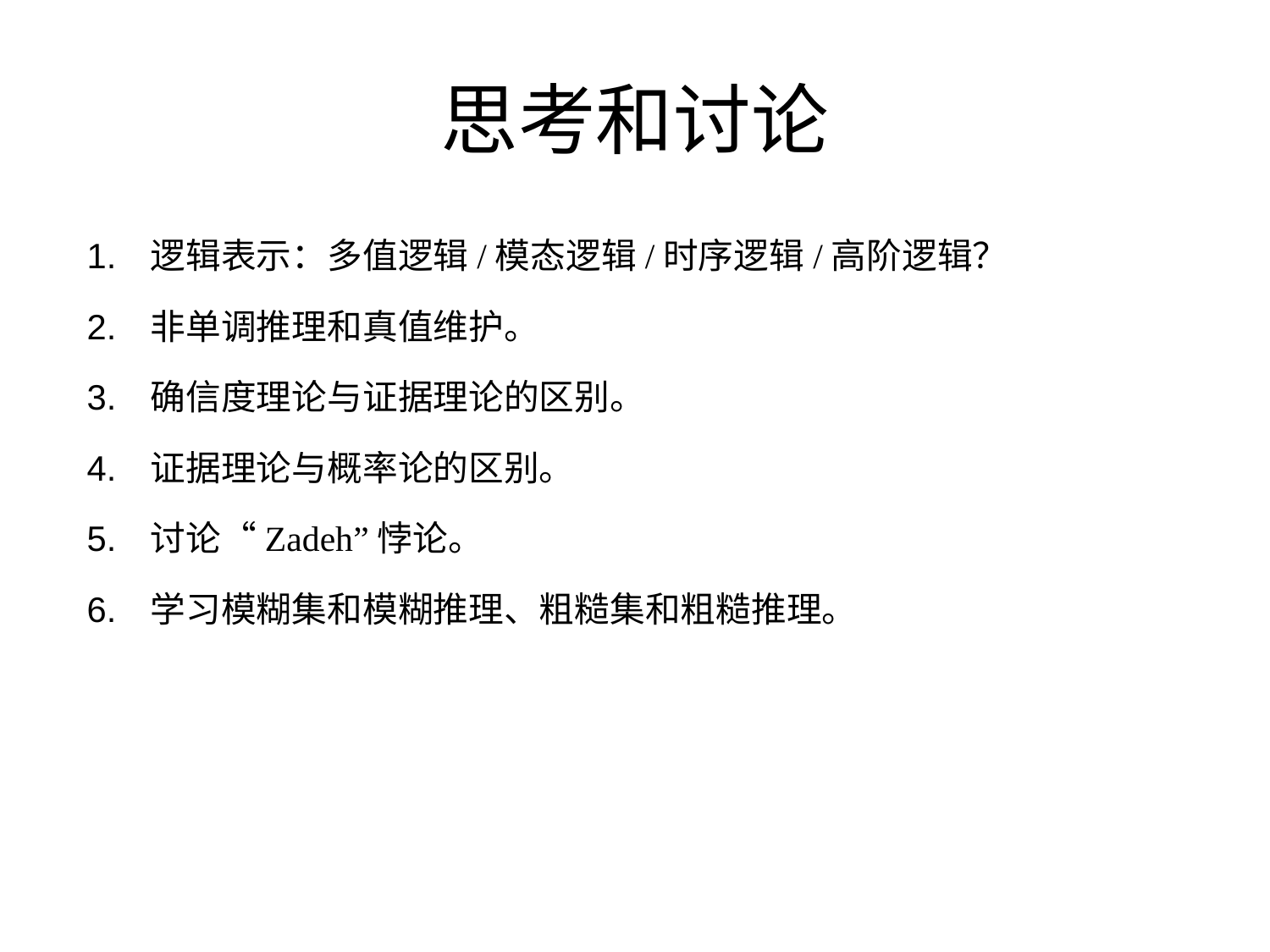

# 思考和讨论
逻辑表示：多值逻辑/模态逻辑/时序逻辑/高阶逻辑？
非单调推理和真值维护。
确信度理论与证据理论的区别。
证据理论与概率论的区别。
讨论“Zadeh”悖论。
学习模糊集和模糊推理、粗糙集和粗糙推理。